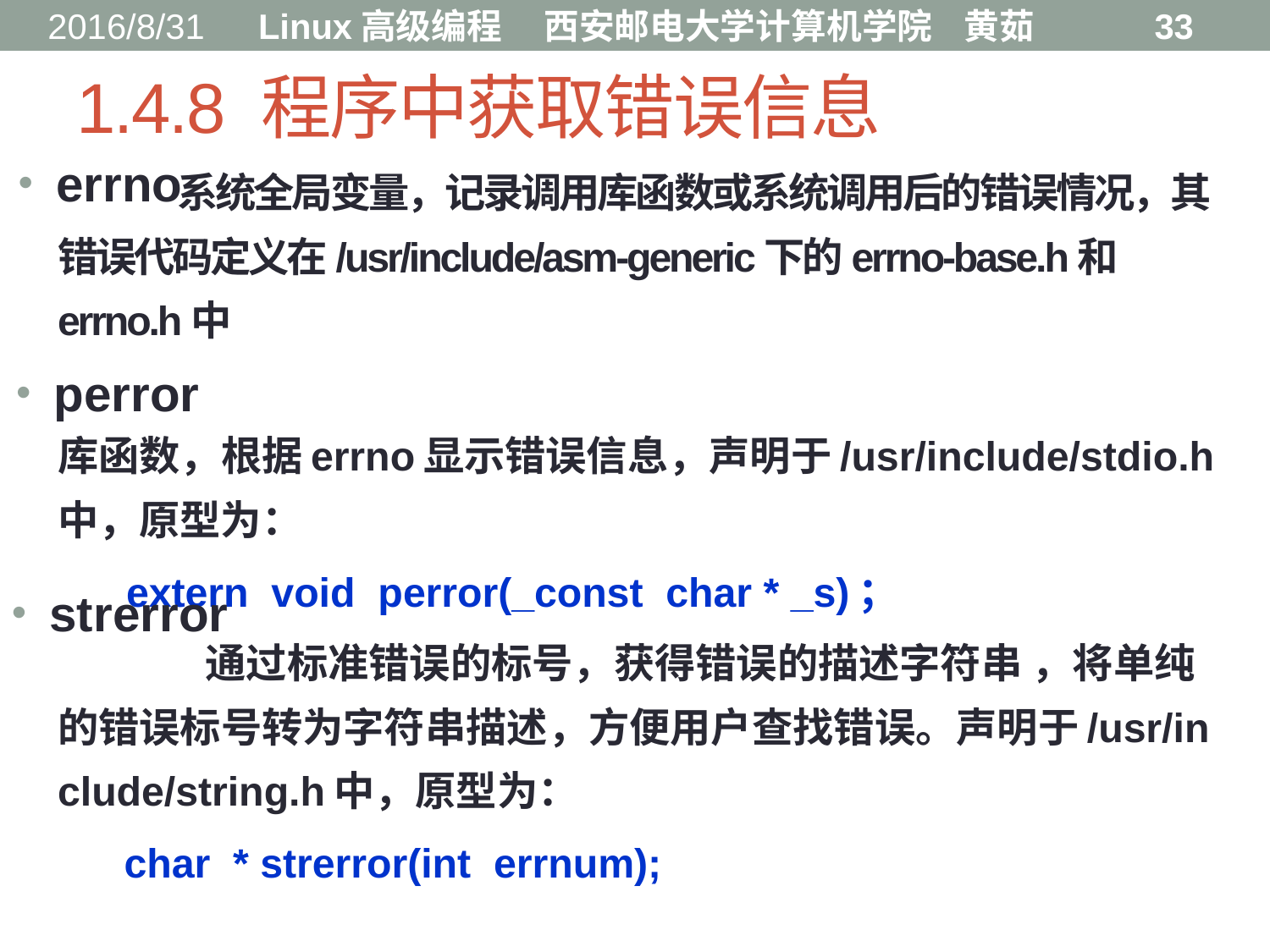

2016/8/31
Linux高级编程    西安邮电大学计算机学院   黄茹
33
# 1.4.8 程序中获取错误信息
errno
            系统全局变量，记录调用库函数或系统调用后的错误情况，其错误代码定义在/usr/include/asm-generic下的errno-base.h和errno.h中
             库函数，根据errno显示错误信息，声明于/usr/include/stdio.h中，原型为：
      extern  void  perror(_const  char * _s)；
               通过标准错误的标号，获得错误的描述字符串 ，将单纯的错误标号转为字符串描述，方便用户查找错误。声明于/usr/include/string.h中，原型为：
char  * strerror(int  errnum);
perror
strerror